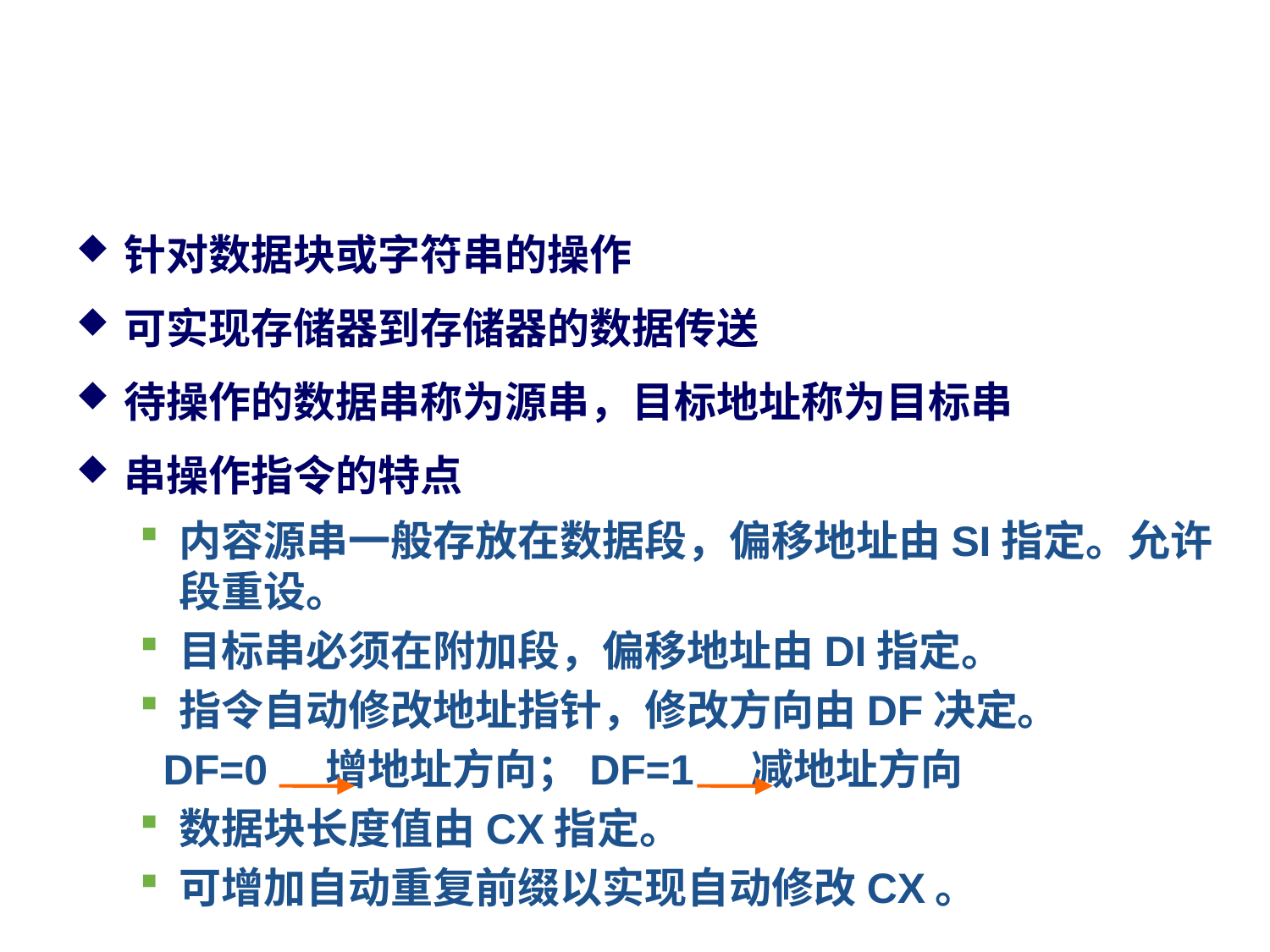

# 四、串操作指令
针对数据块或字符串的操作
可实现存储器到存储器的数据传送
待操作的数据串称为源串，目标地址称为目标串
串操作指令的特点
内容源串一般存放在数据段，偏移地址由SI指定。允许段重设。
目标串必须在附加段，偏移地址由DI指定。
指令自动修改地址指针，修改方向由DF决定。
  DF=0    增地址方向；DF=1    减地址方向
数据块长度值由CX指定。
可增加自动重复前缀以实现自动修改CX。